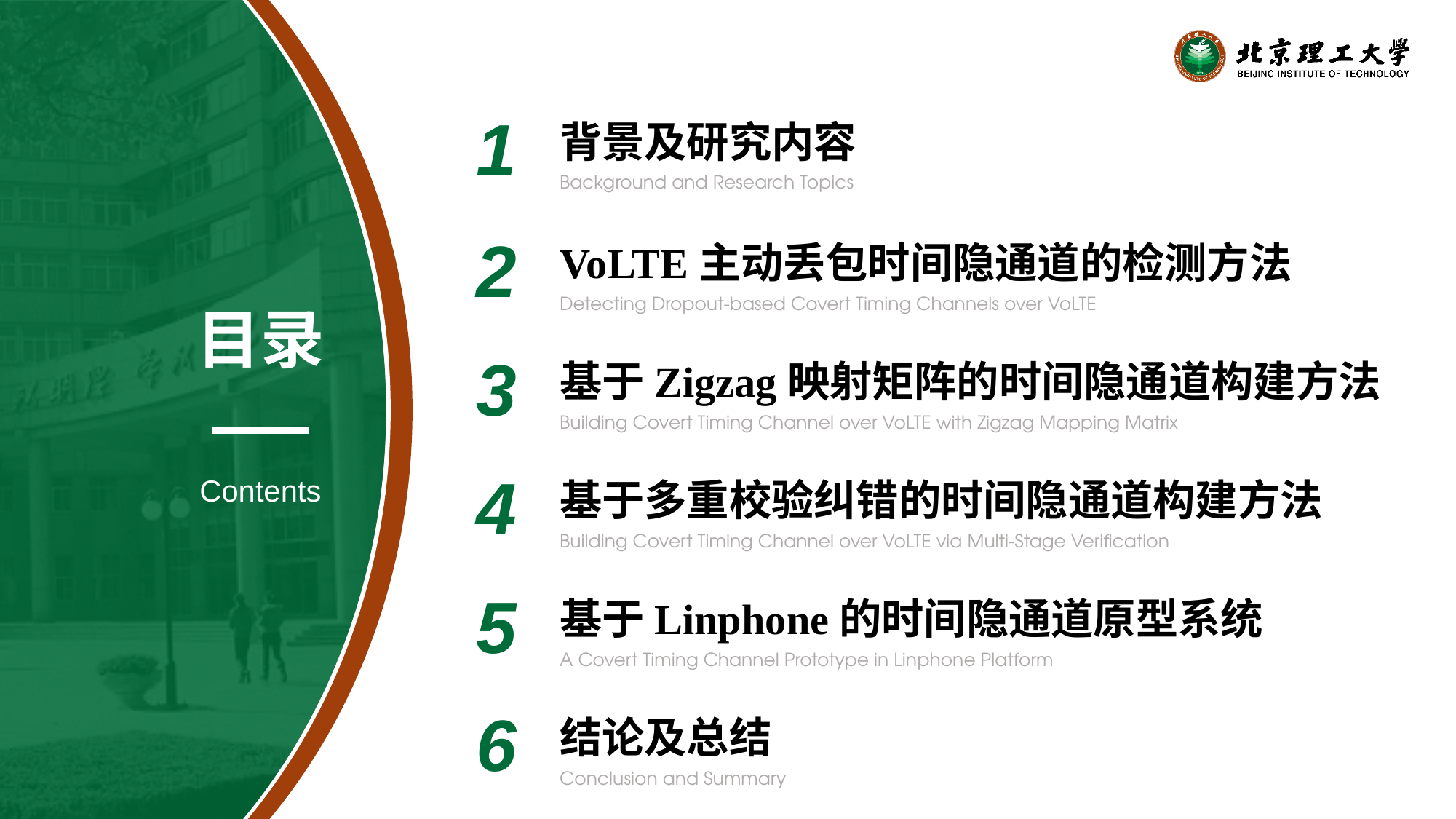

1
背景及研究内容
Background and Research Topics
2
VoLTE主动丢包时间隐通道的检测方法
Detecting Dropout-based Covert Timing Channels over VoLTE
目录
3
基于Zigzag映射矩阵的时间隐通道构建方法
Building Covert Timing Channel over VoLTE with Zigzag Mapping Matrix
4
基于多重校验纠错的时间隐通道构建方法
Building Covert Timing Channel over VoLTE via Multi-Stage Verification
Contents
5
基于Linphone的时间隐通道原型系统
A Covert Timing Channel Prototype in Linphone Platform
6
结论及总结
Conclusion and Summary